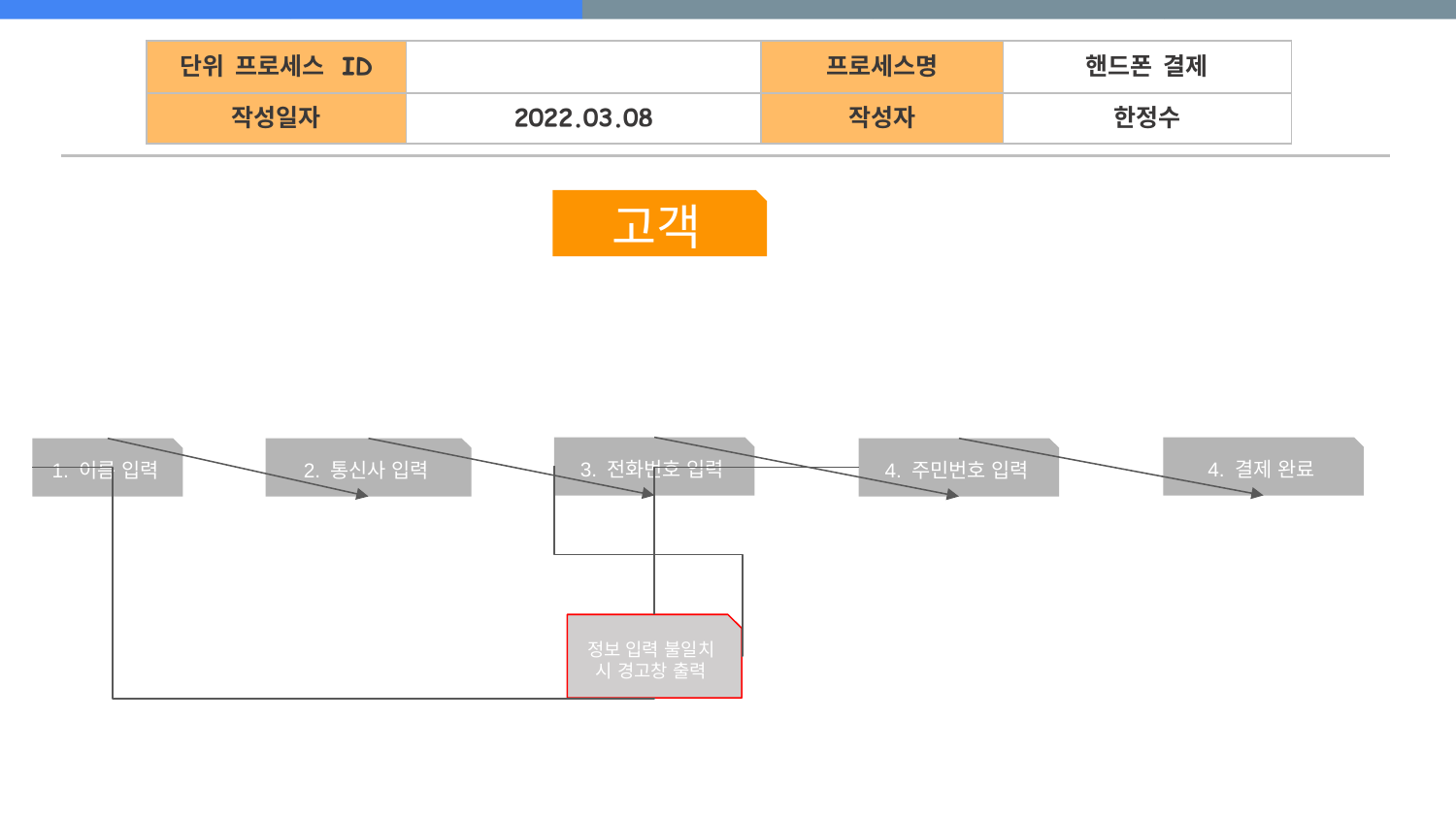

| 단위 프로세스 ID |  | 프로세스명 | 핸드폰 결제 |
| --- | --- | --- | --- |
| 작성일자 | 2022.03.08 | 작성자 | 한정수 |
고객
3. 전화번호 입력
4. 결제 완료
1. 이름 입력
2. 통신사 입력
4. 주민번호 입력
정보 입력 불일치 시 경고창 출력